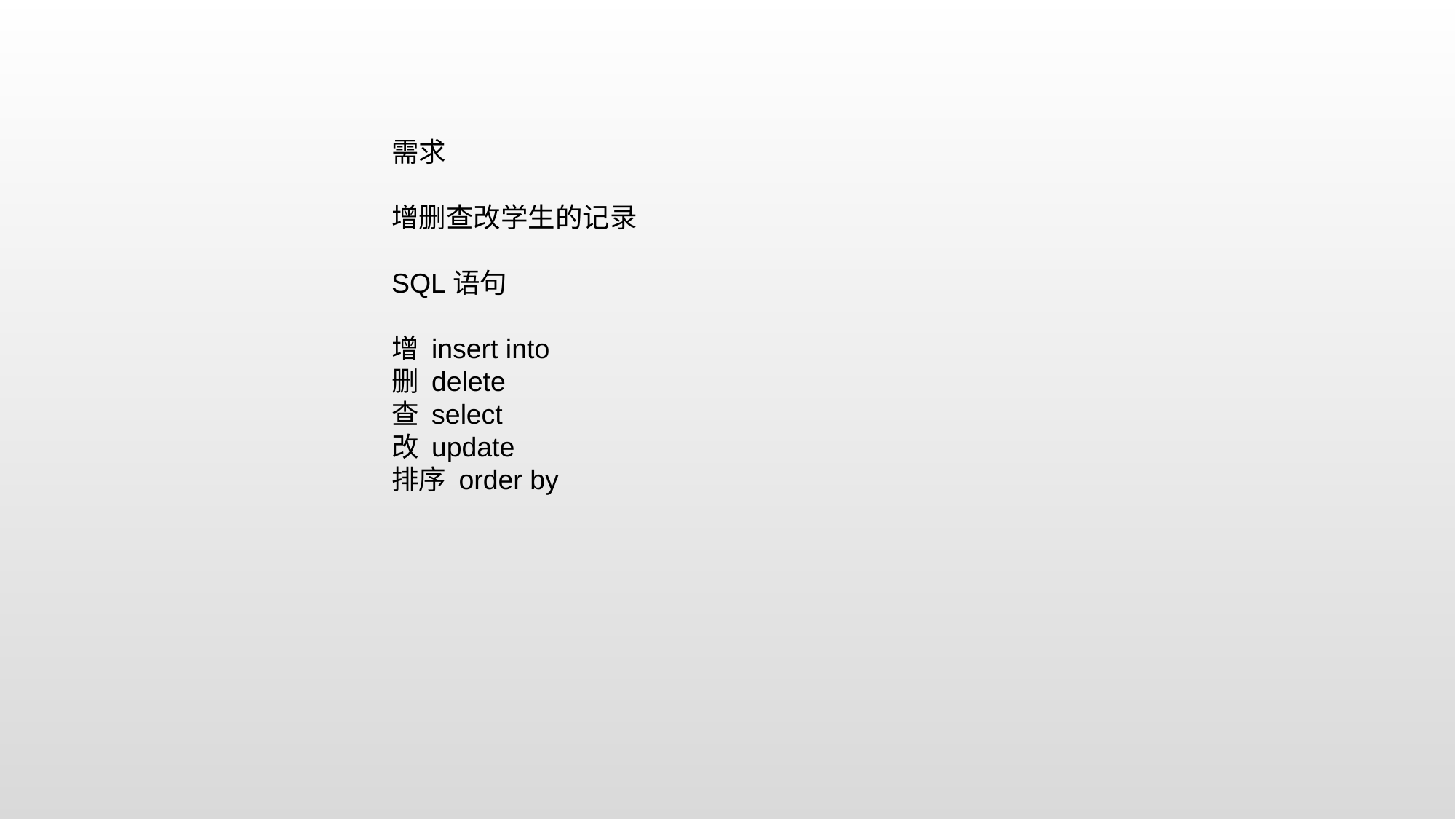

需求

增删查改学生的记录

SQL语句

增 insert into
删 delete
查 select
改 update
排序 order by